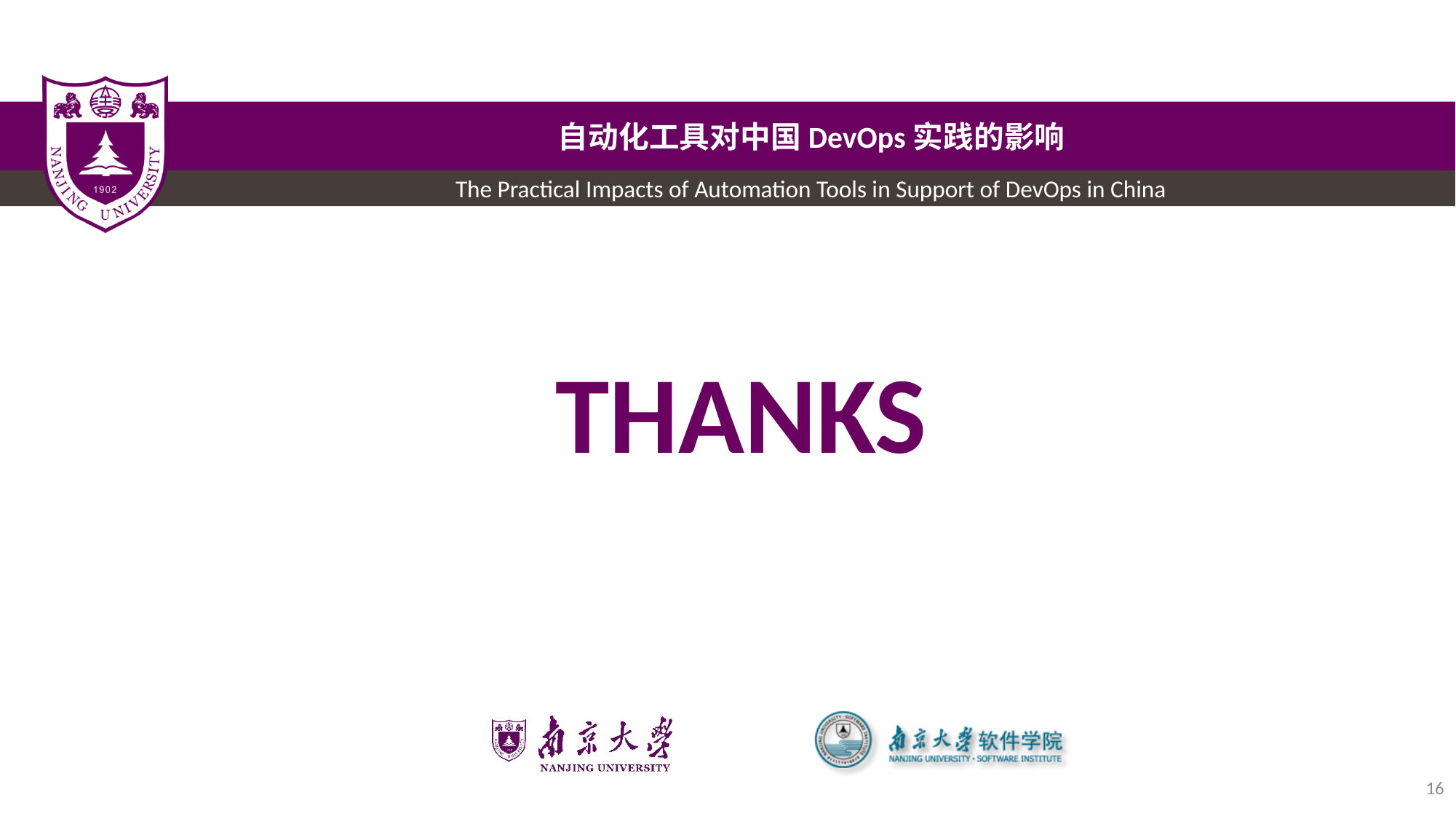

自动化工具对中国DevOps实践的影响
The Practical Impacts of Automation Tools in Support of DevOps in China

16